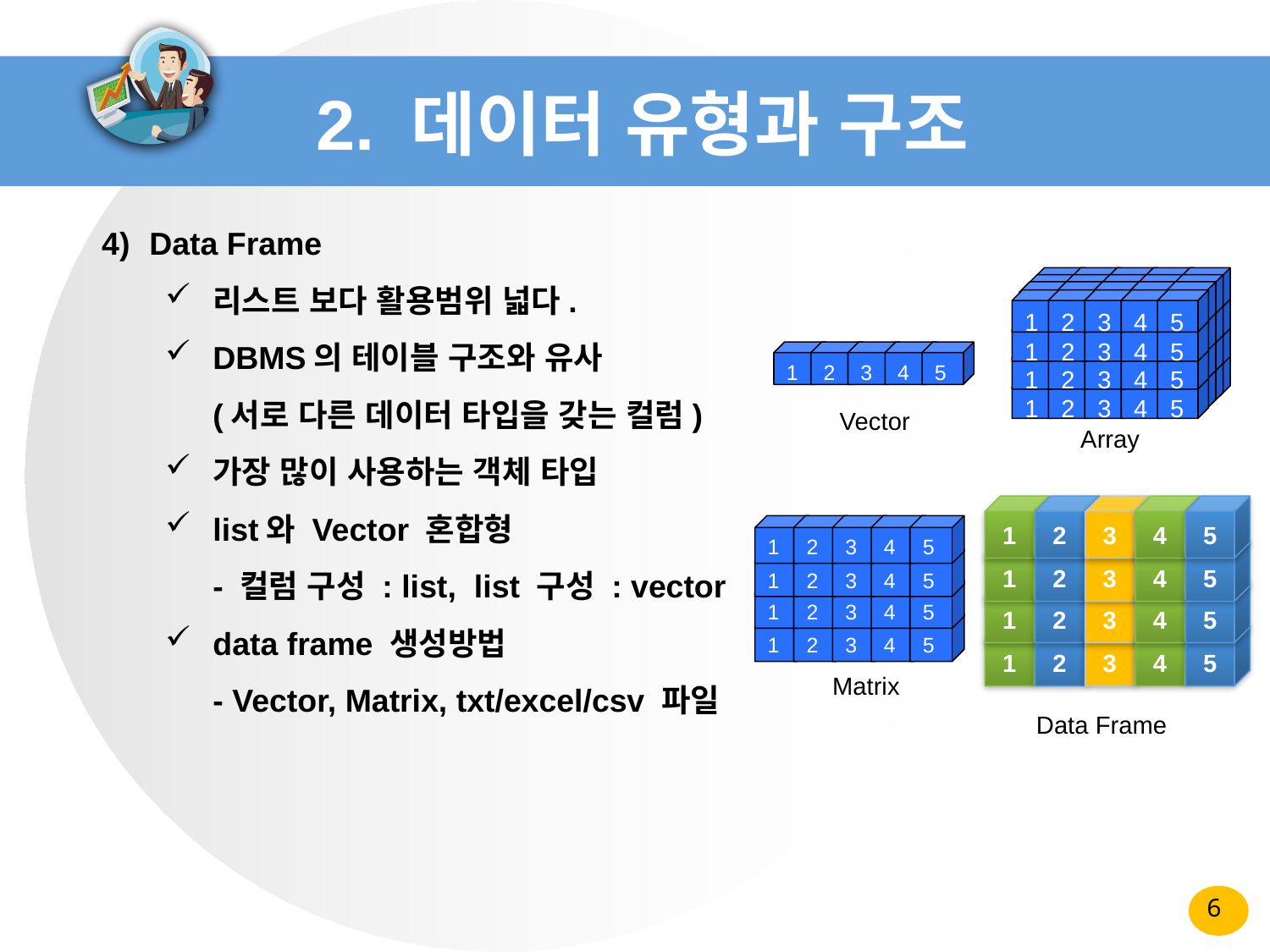

# 2. 데이터 유형과 구조
Data Frame
리스트 보다 활용범위 넓다.
DBMS의 테이블 구조와 유사
(서로 다른 데이터 타입을 갖는 컬럼)
가장 많이 사용하는 객체 타입
list와 Vector 혼합형
- 컬럼 구성 : list,  list 구성 : vector
data frame 생성방법
- Vector, Matrix, txt/excel/csv 파일
1
2
3
4
5
1
2
3
4
5
1
2
3
4
5
1
2
3
4
5
1
2
3
4
5
1
2
3
4
5
1
2
3
4
5
1
2
3
4
5
1
2
3
4
5
1
2
3
4
5
1
2
3
4
5
1
2
3
4
5
1
2
3
4
5
1
2
3
4
5
1
2
3
4
5
1
2
3
4
5
Array
1
2
3
4
5
Vector
1
1
1
1
2
2
2
2
3
3
3
3
4
4
4
4
5
5
5
5
1
2
3
4
5
1
2
3
4
5
1
2
3
4
5
1
2
3
4
5
Matrix
Data Frame
6